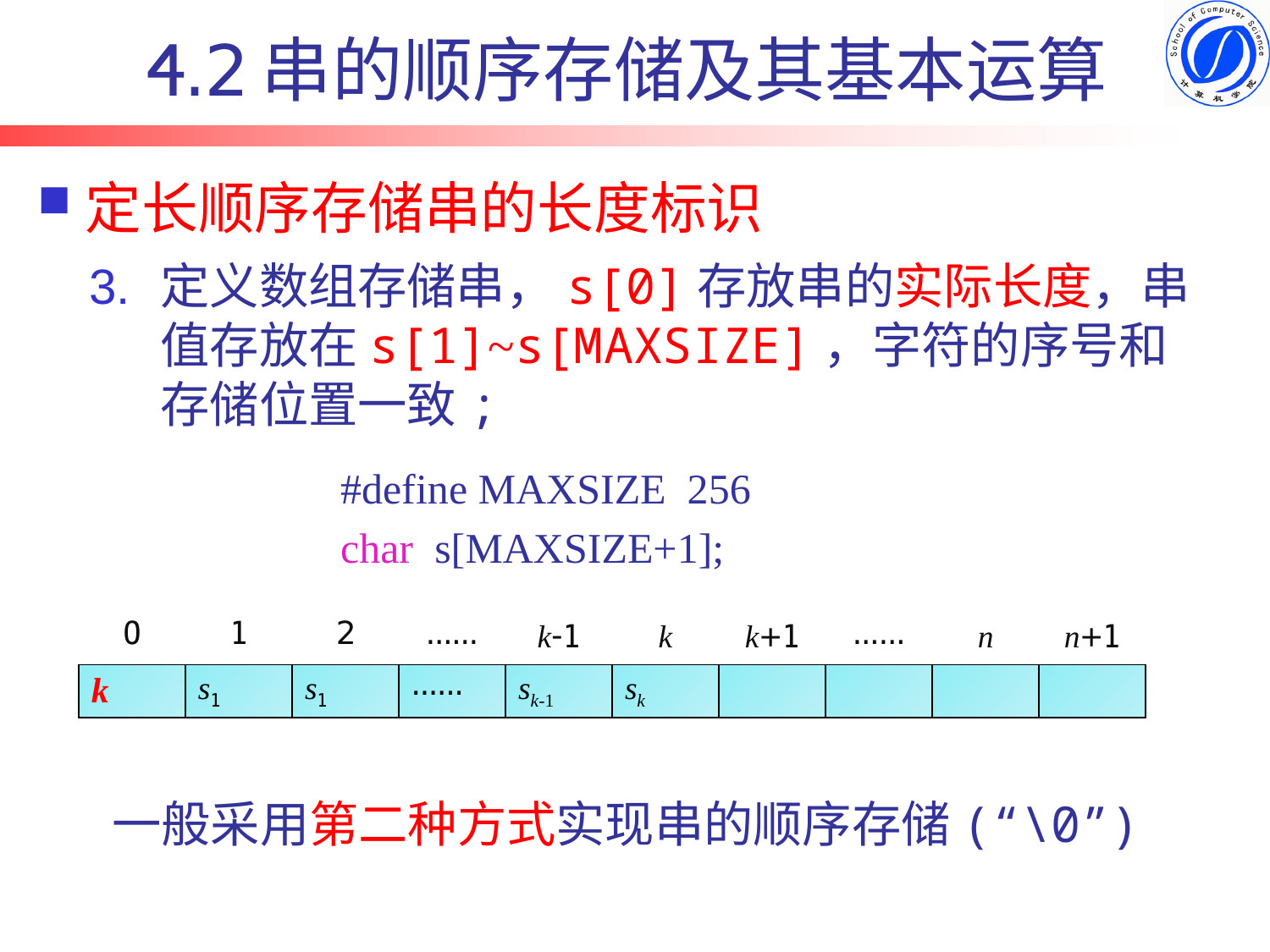

# 4.2串的顺序存储及其基本运算
定长顺序存储串的长度标识
定义数组存储串，s[0]存放串的实际长度，串值存放在s[1]~s[MAXSIZE]，字符的序号和存储位置一致;
#define MAXSIZE  256
char  s[MAXSIZE+1];
| 0 | 1 | 2 | …… | k-1 | k | k+1 | …… | n | n+1 |
| --- | --- | --- | --- | --- | --- | --- | --- | --- | --- |
| k | s1 | s1 | …… | sk-1 | sk |  |  |  |  |
一般采用第二种方式实现串的顺序存储(“\0”)